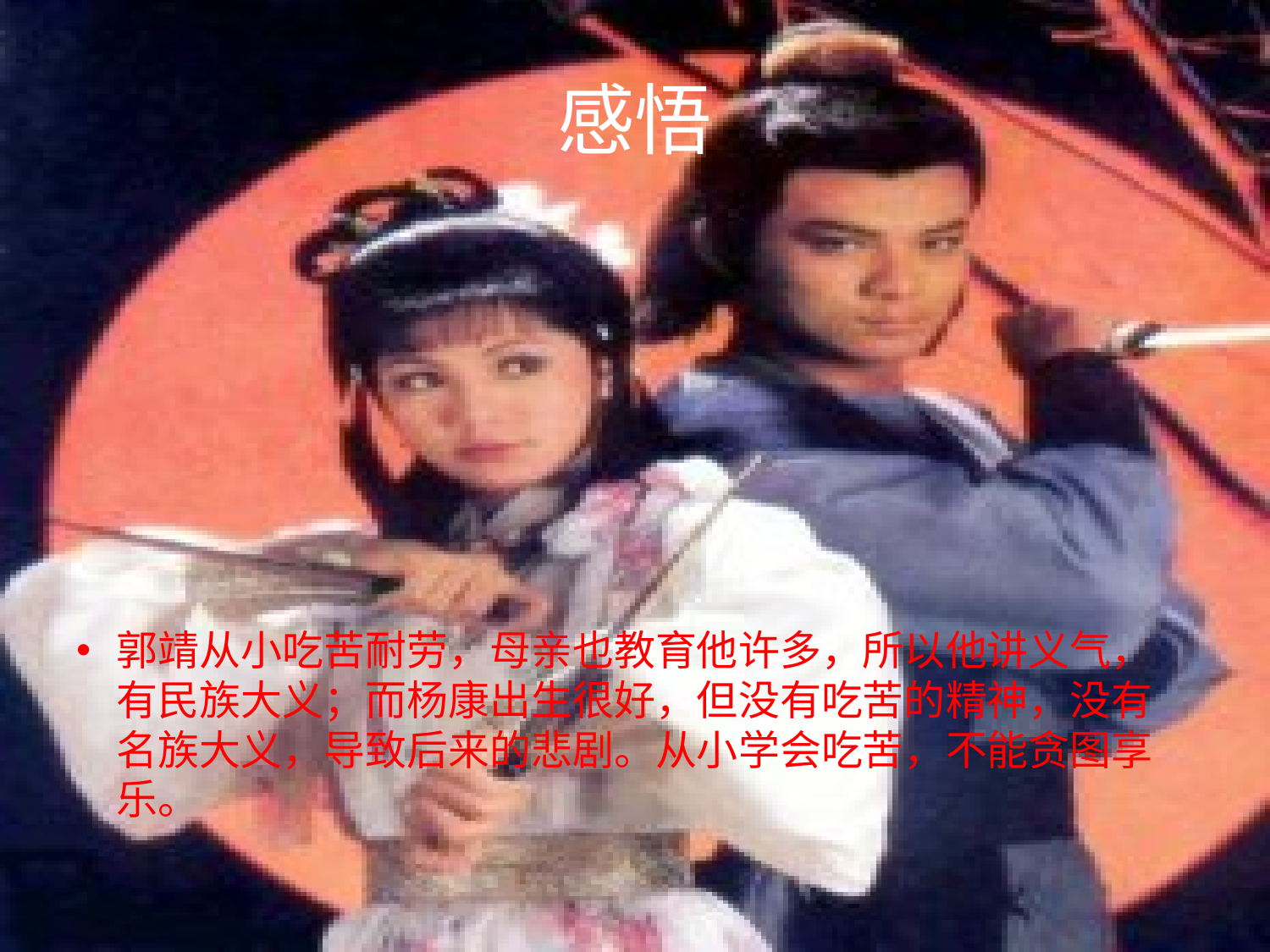

# 感悟

郭靖从小吃苦耐劳，母亲也教育他许多，所以他讲义气，有民族大义；而杨康出生很好，但没有吃苦的精神，没有名族大义，导致后来的悲剧。从小学会吃苦，不能贪图享乐。